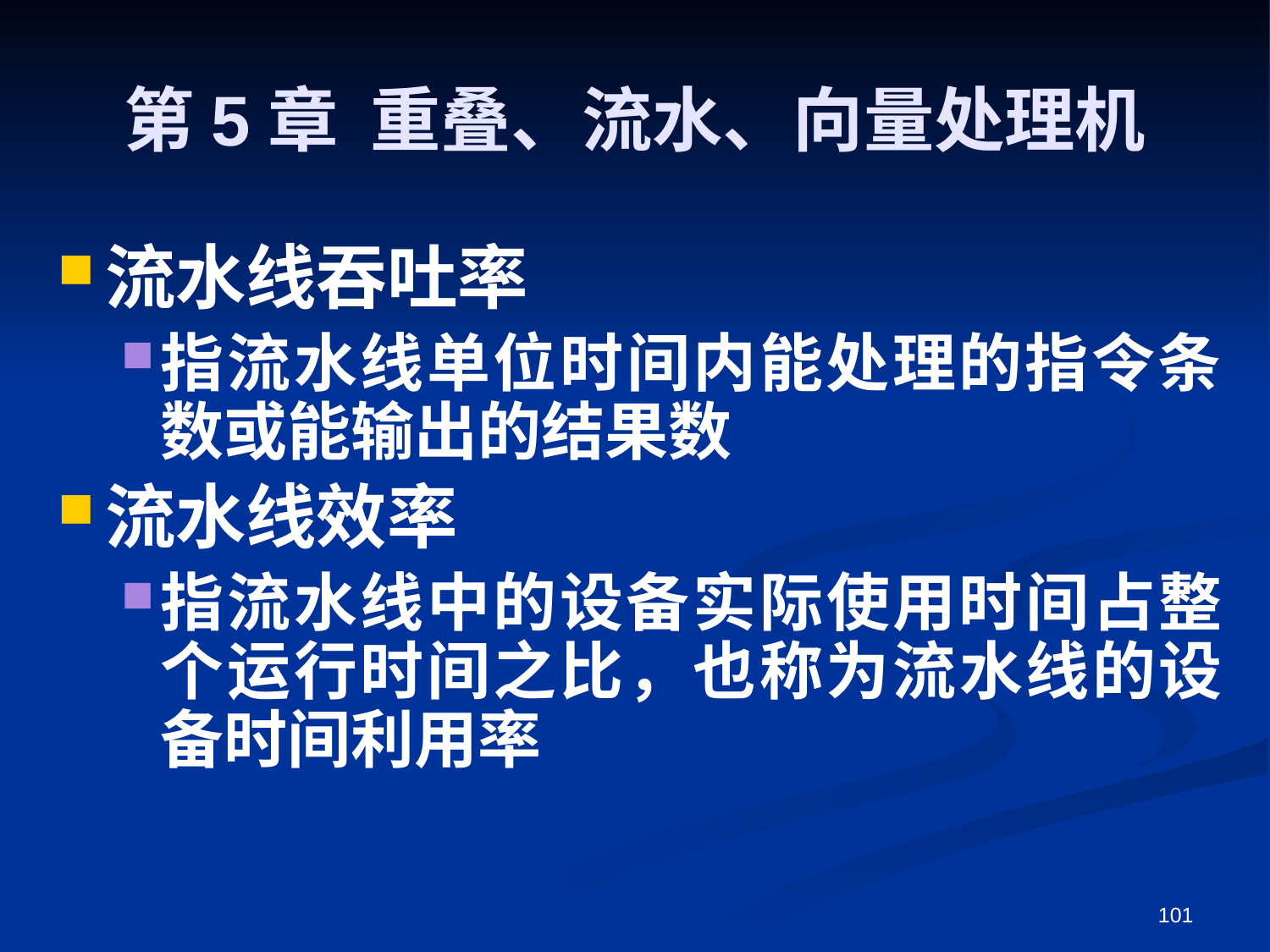

# 第5章  重叠、流水、向量处理机
流水线吞吐率
指流水线单位时间内能处理的指令条数或能输出的结果数
流水线效率
指流水线中的设备实际使用时间占整个运行时间之比，也称为流水线的设备时间利用率
101